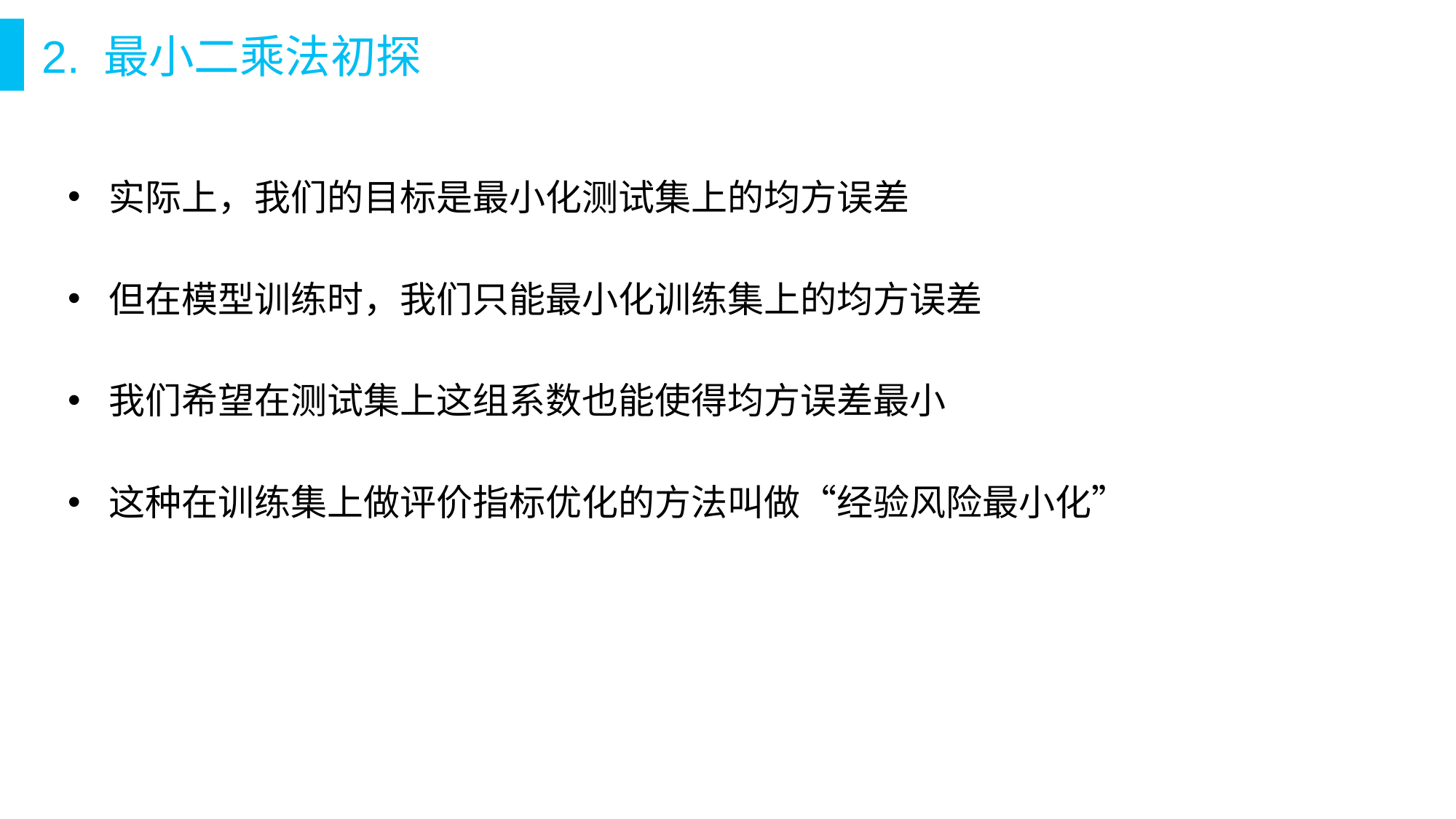

# 2. 最小二乘法初探
实际上，我们的目标是最小化测试集上的均方误差

但在模型训练时，我们只能最小化训练集上的均方误差

我们希望在测试集上这组系数也能使得均方误差最小

这种在训练集上做评价指标优化的方法叫做“经验风险最小化”